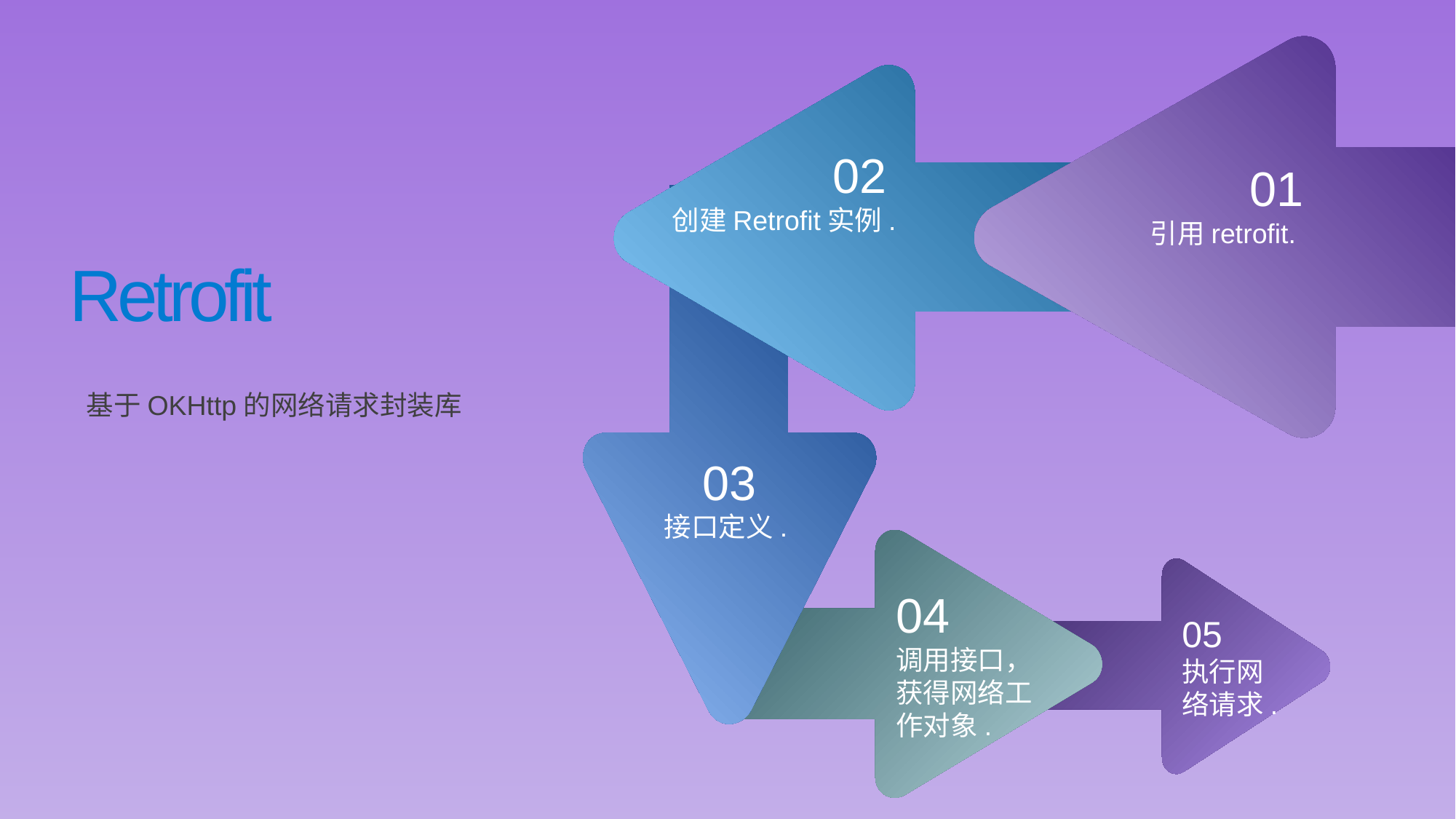

01
引用retrofit.

02
创建Retrofit实例.

03
接口定义.
Retrofit
基于OKHttp的网络请求封装库

04
调用接口，获得网络工作对象.

05
执行网络请求.